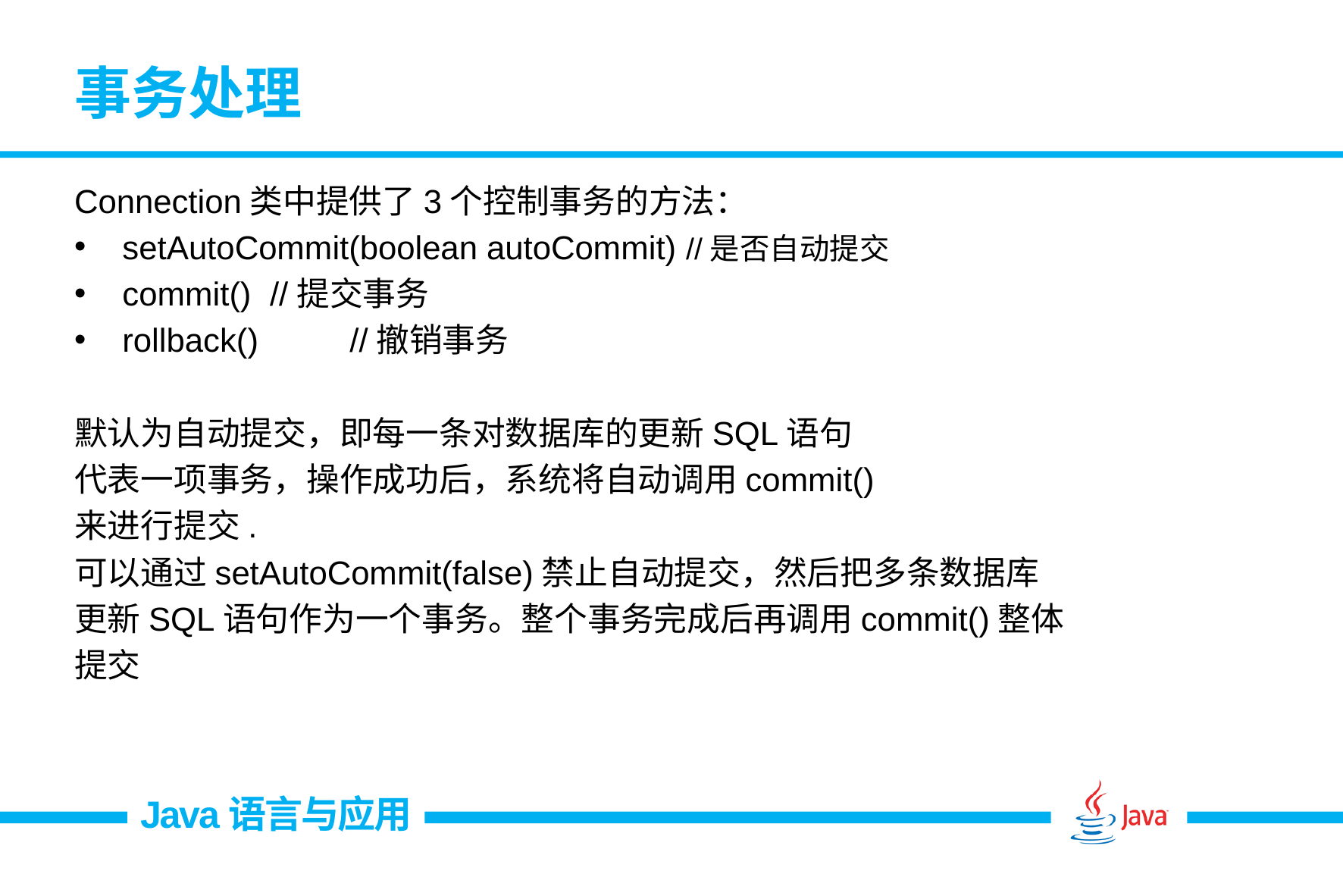

# 事务处理
Connection类中提供了3个控制事务的方法：
setAutoCommit(boolean autoCommit) //是否自动提交
commit()  //提交事务
rollback()	//撤销事务

默认为自动提交，即每一条对数据库的更新SQL语句
代表一项事务，操作成功后，系统将自动调用commit()
来进行提交.
可以通过setAutoCommit(false)禁止自动提交，然后把多条数据库
更新SQL语句作为一个事务。整个事务完成后再调用commit()整体
提交